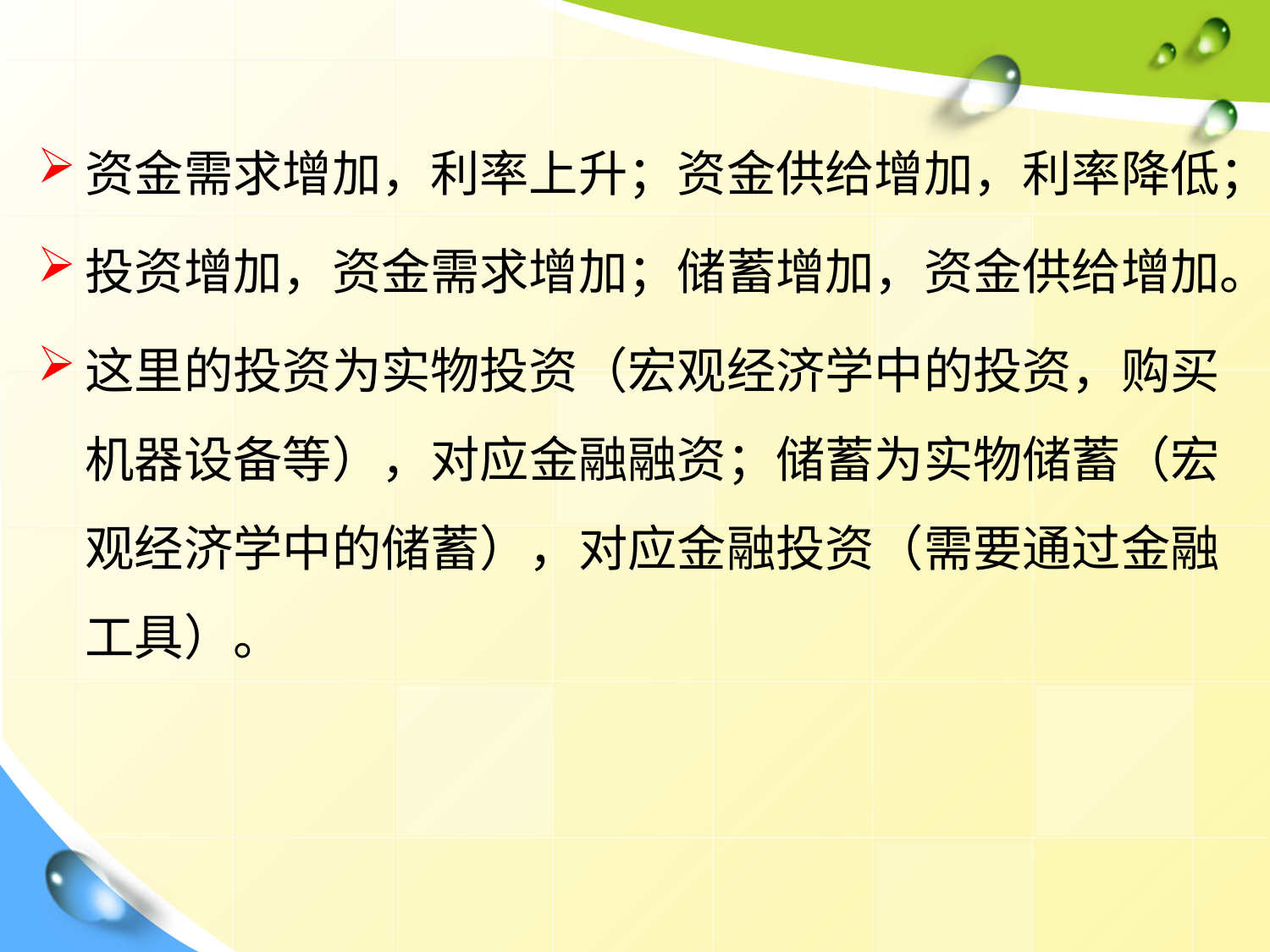

资金需求增加，利率上升；资金供给增加，利率降低；
投资增加，资金需求增加；储蓄增加，资金供给增加。
这里的投资为实物投资（宏观经济学中的投资，购买机器设备等），对应金融融资；储蓄为实物储蓄（宏观经济学中的储蓄），对应金融投资（需要通过金融工具）。